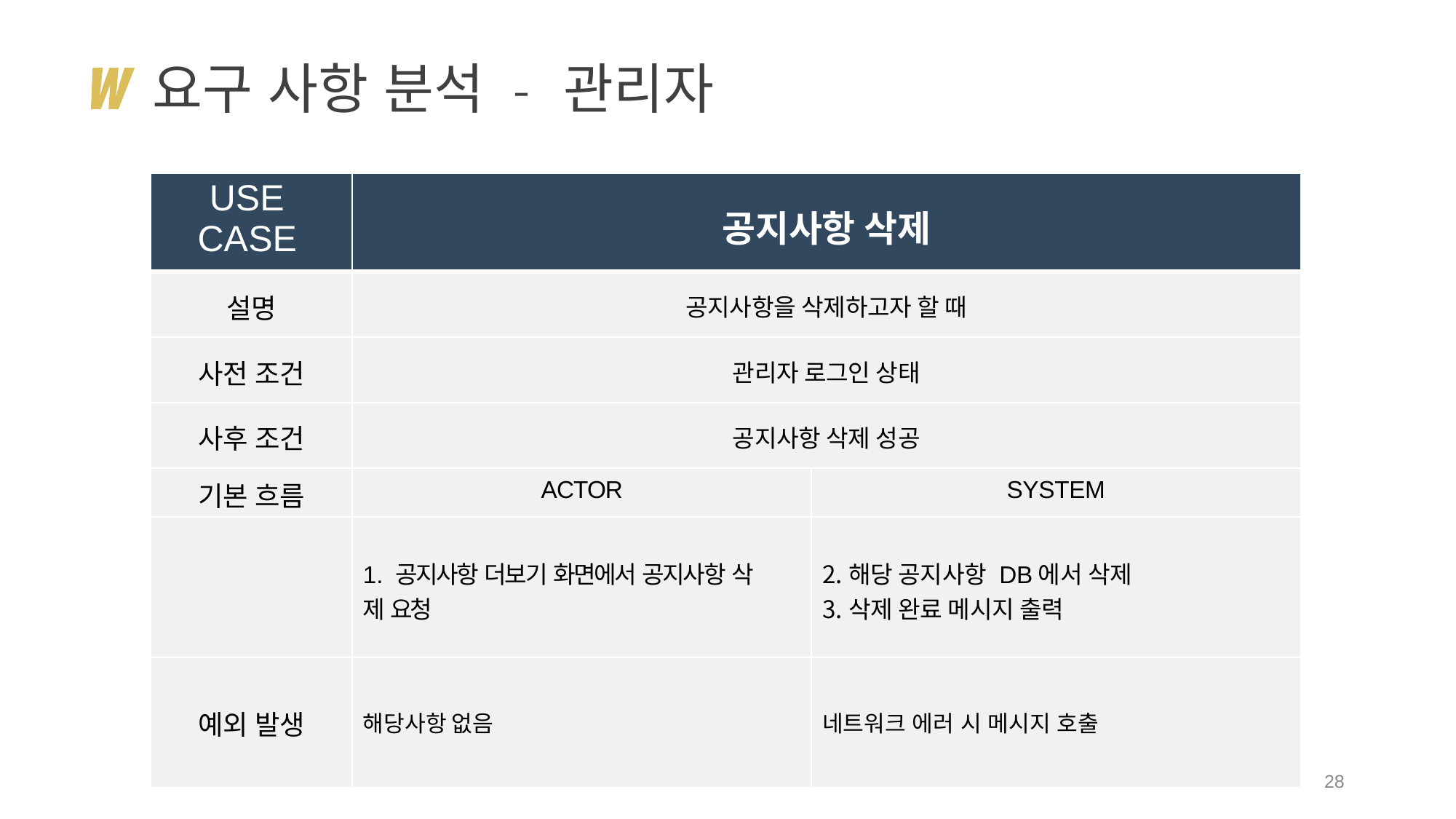

# 요구 사항 분석 - 관리자

| USE CASE | 공지사항 삭제 |  |
| --- | --- | --- |
| 설명 | 공지사항을 삭제하고자 할 때 |  |
| 사전 조건 | 관리자 로그인 상태 |  |
| 사후 조건 | 공지사항 삭제 성공 |  |
| 기본 흐름 | ACTOR | SYSTEM |
|  | 1. 공지사항 더보기 화면에서 공지사항 삭 제 요청 | 해당 공지사항 DB에서 삭제 삭제 완료 메시지 출력 |
| 예외 발생 | 해당사항 없음 | 네트워크 에러 시 메시지 호출 |
28